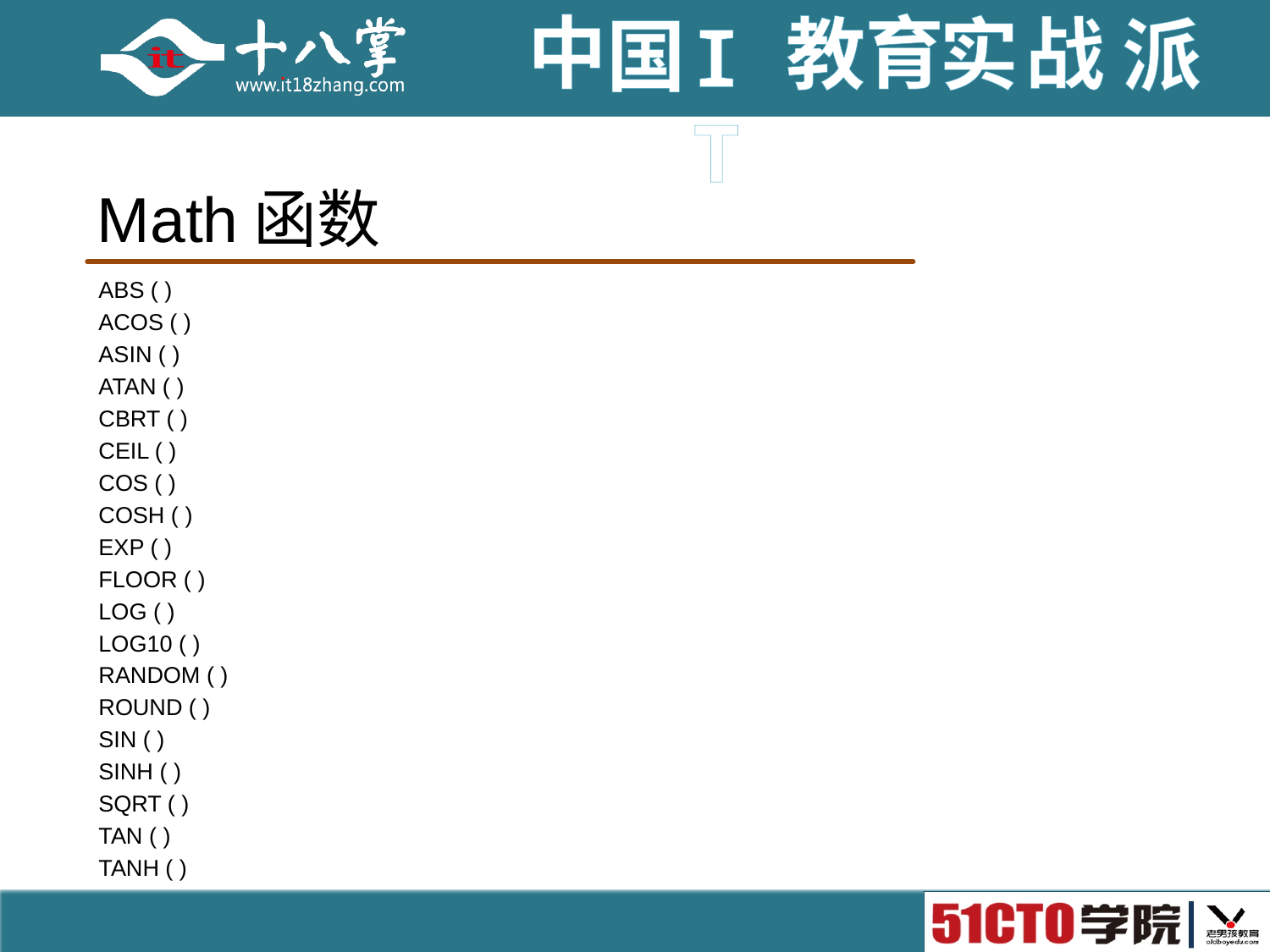

# Math函数
ABS ( )
ACOS ( )
ASIN ( )
ATAN ( )
CBRT ( )
CEIL ( )
COS ( )
COSH ( )
EXP ( )
FLOOR ( )
LOG ( )
LOG10 ( )
RANDOM ( )
ROUND ( )
SIN ( )
SINH ( )
SQRT ( )
TAN ( )
TANH ( )